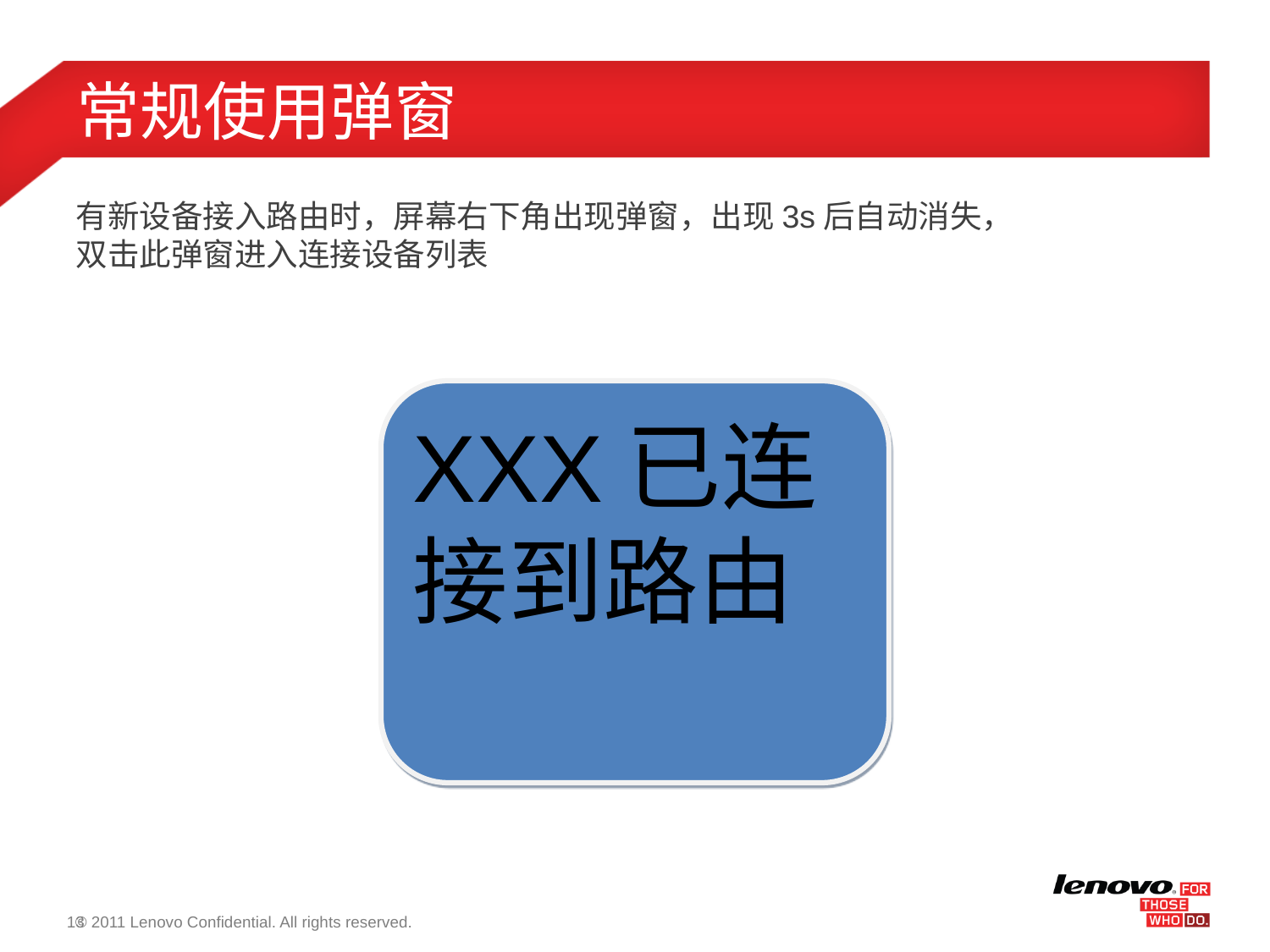

# 常规使用弹窗
有新设备接入路由时，屏幕右下角出现弹窗，出现3s后自动消失，双击此弹窗进入连接设备列表
XXX已连接到路由